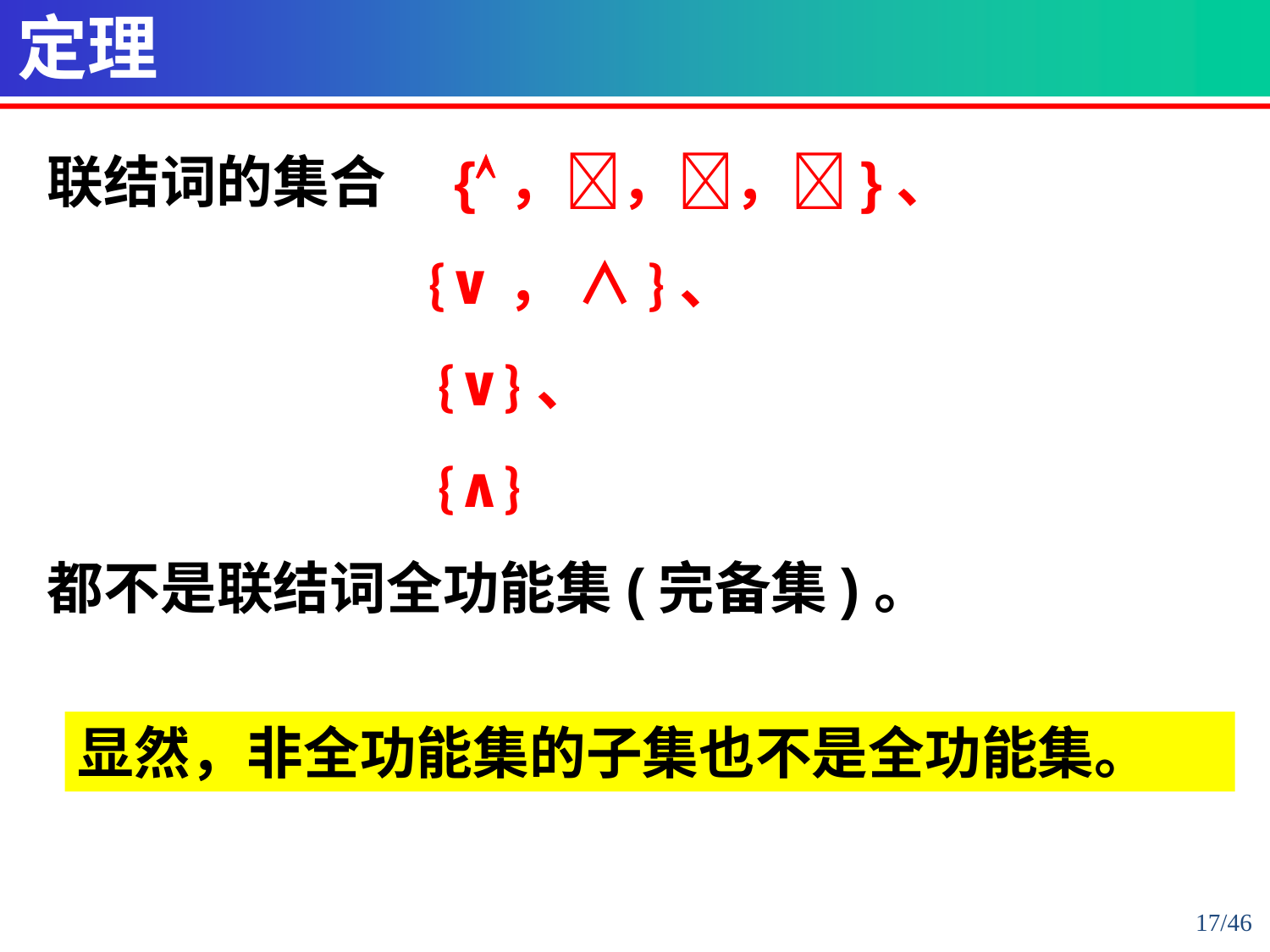

定理
联结词的集合	 {∧，∨，→，↔}、
                              {∨， ∧}、
                          	{∨}、
      			{∧}
都不是联结词全功能集(完备集)。
显然，非全功能集的子集也不是全功能集。
17/46